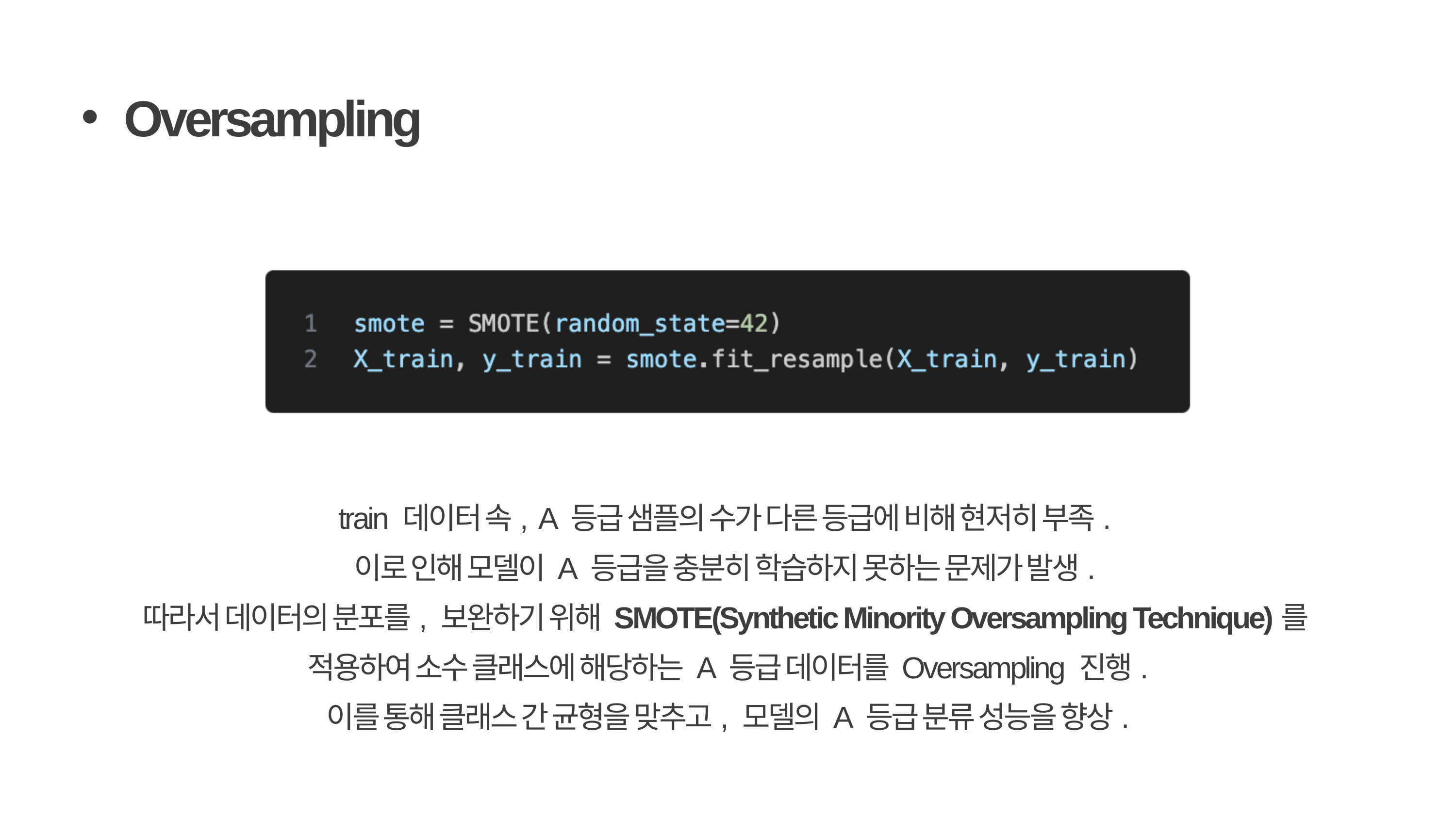

Oversampling

train 데이터 속,  A 등급 샘플의 수가 다른 등급에 비해 현저히 부족.
이로 인해 모델이 A 등급을 충분히 학습하지 못하는 문제가 발생.
따라서 데이터의 분포를, 보완하기 위해 SMOTE(Synthetic Minority Oversampling Technique)를
적용하여 소수 클래스에 해당하는 A 등급 데이터를 Oversampling 진행.
이를 통해 클래스 간 균형을 맞추고, 모델의 A 등급 분류 성능을 향상.